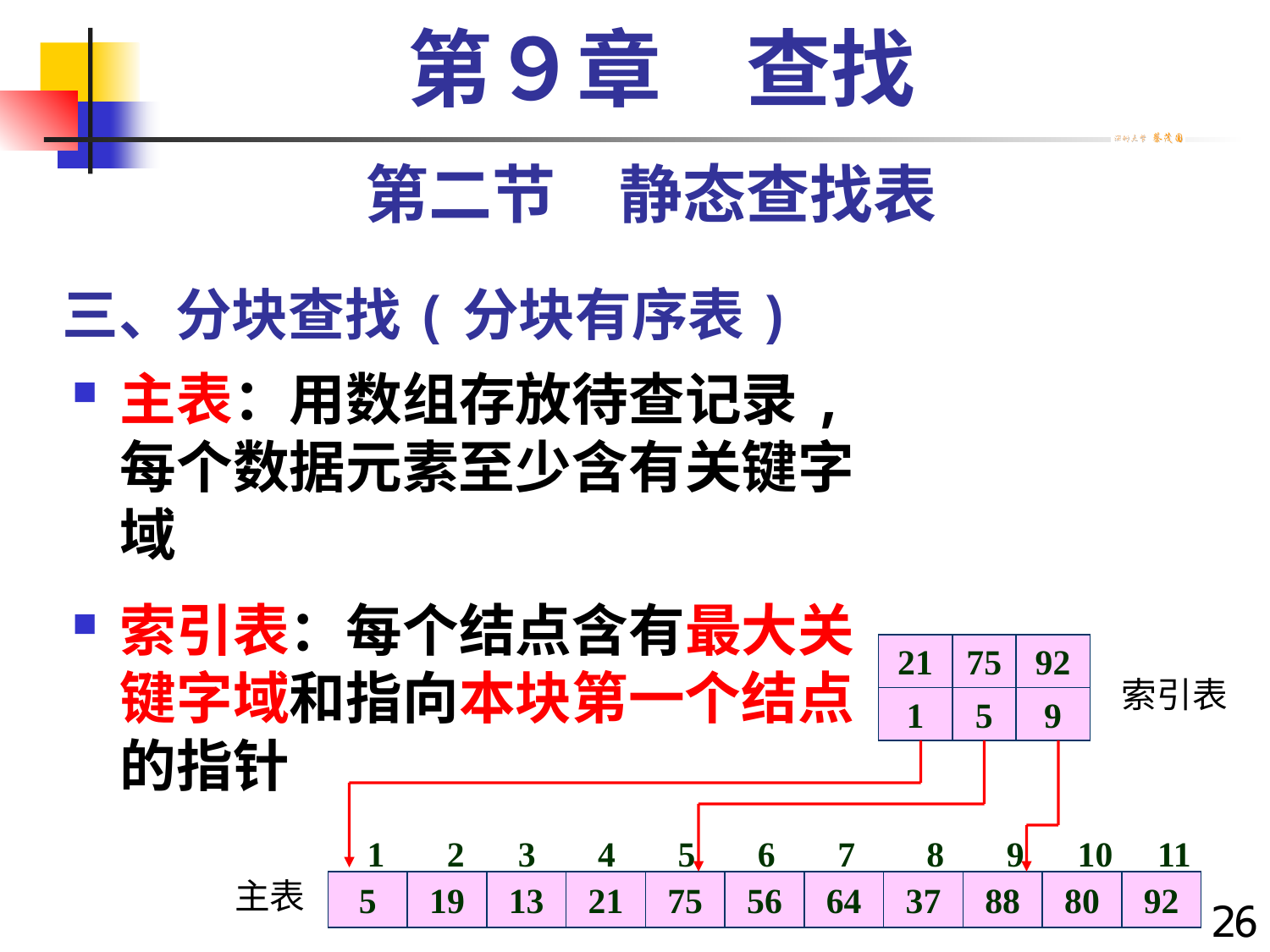

第９章　查找
第二节　静态查找表
# 三、分块查找(分块有序表)
主表：用数组存放待查记录,每个数据元素至少含有关键字域
索引表：每个结点含有最大关键字域和指向本块第一个结点的指针
21
1
75
5
92
9
索引表

1       2      3       4       5       6       7        8       9      10     11
5
19
13
21
75
56
64
37
88
80
92

主表
26